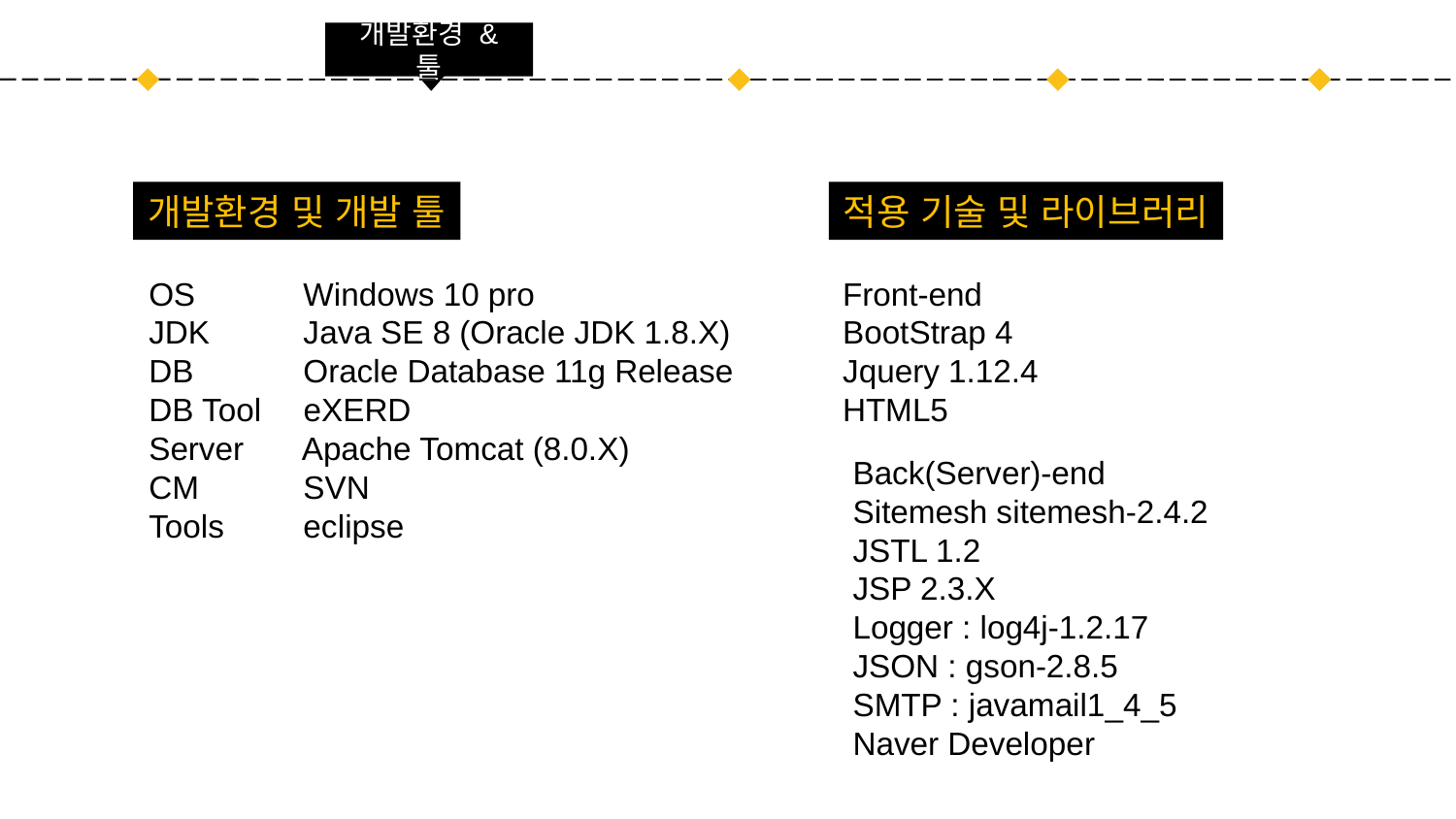

개발환경 & 툴

개발환경 및 개발 툴
적용 기술 및 라이브러리
OS	 Windows 10 pro
JDK	 Java SE 8 (Oracle JDK 1.8.X)
DB	 Oracle Database 11g Release
DB Tool	 eXERD
Server	 Apache Tomcat (8.0.X)
CM 	 SVN
Tools	 eclipse
Front-end
BootStrap 4
Jquery 1.12.4
HTML5
Back(Server)-end
Sitemesh sitemesh-2.4.2
JSTL 1.2
JSP 2.3.X
Logger : log4j-1.2.17
JSON : gson-2.8.5
SMTP : javamail1_4_5
Naver Developer